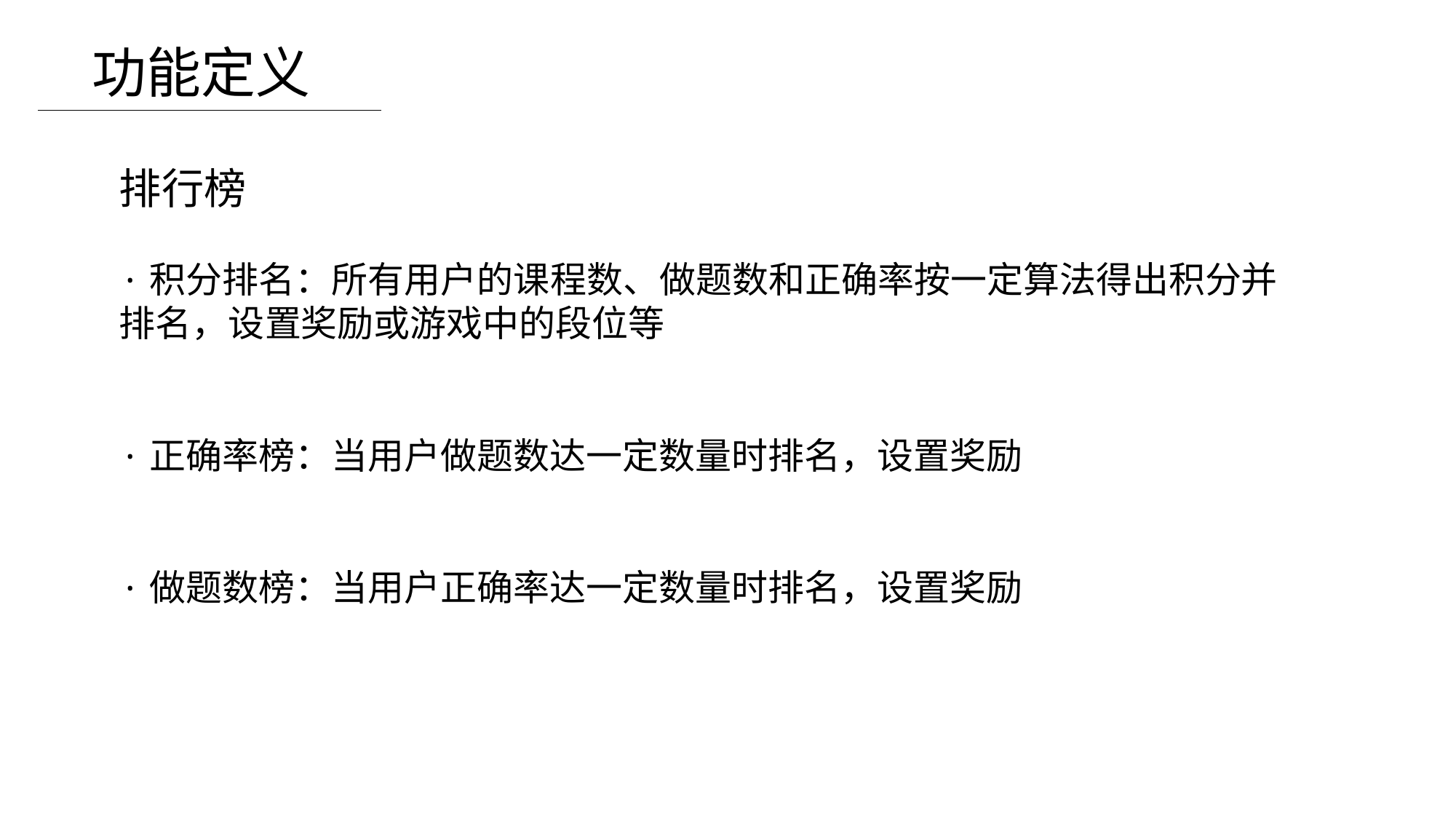

功能定义
排行榜
·积分排名：所有用户的课程数、做题数和正确率按一定算法得出积分并排名，设置奖励或游戏中的段位等
·正确率榜：当用户做题数达一定数量时排名，设置奖励
·做题数榜：当用户正确率达一定数量时排名，设置奖励